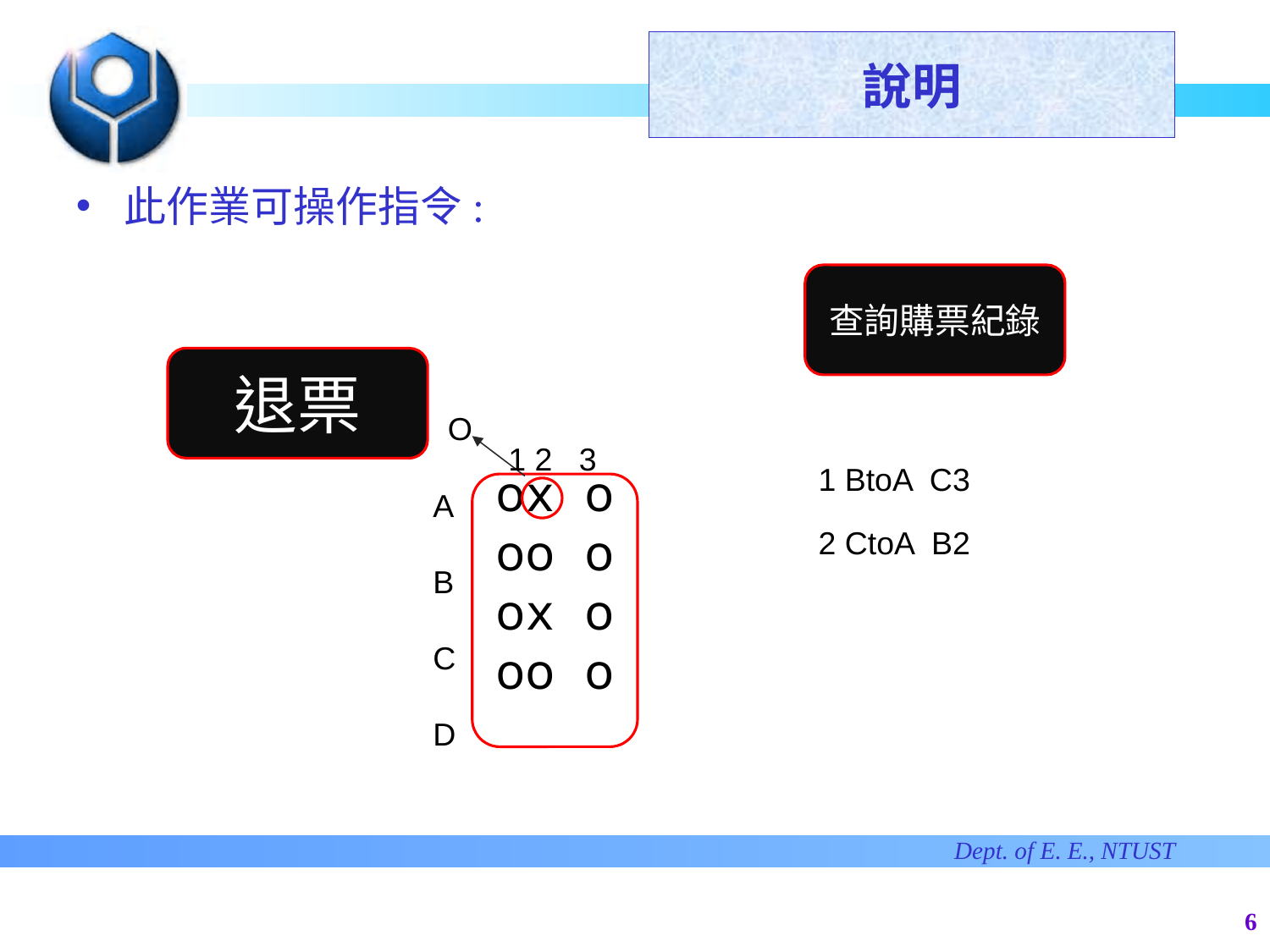

# 說明
此作業可操作指令:
查詢購票紀錄
退票
O
1 2   3
1 BtoA  C3
ox o
oo o
ox o
oo o

A

B

C

D
2 CtoA  B2
6